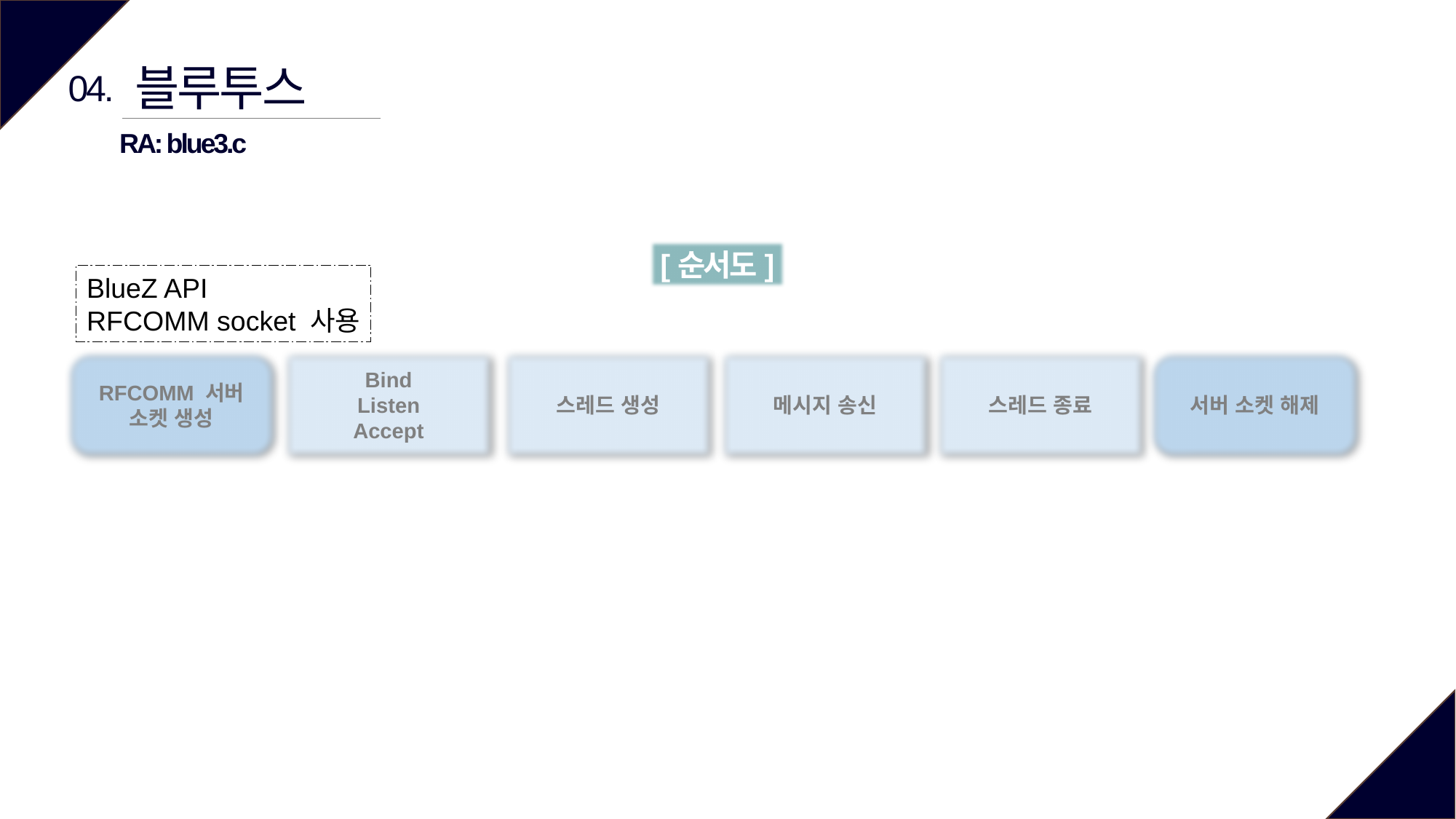

블루투스
04.
RA: blue3.c
[순서도]
BlueZ API
RFCOMM socket 사용
RFCOMM 서버
소켓 생성
Bind
Listen
Accept
스레드 생성
메시지 송신
스레드 종료
서버 소켓 해제